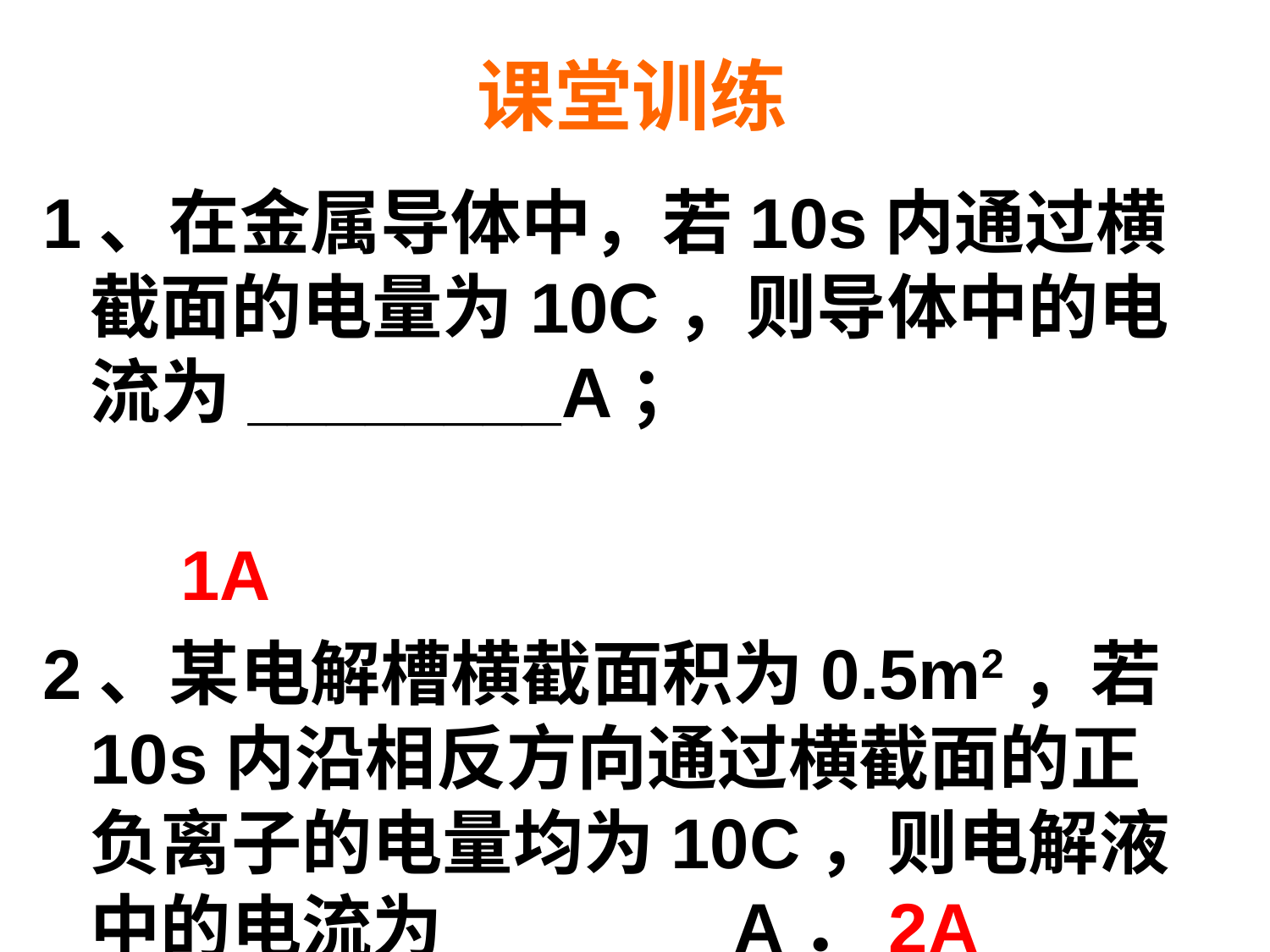

课堂训练
1、在金属导体中，若10s内通过横截面的电量为10C，则导体中的电流为________A；
       1A
2、某电解槽横截面积为0.5m2，若10s内沿相反方向通过横截面的正负离子的电量均为10C，则电解液中的电流为_______A．2A